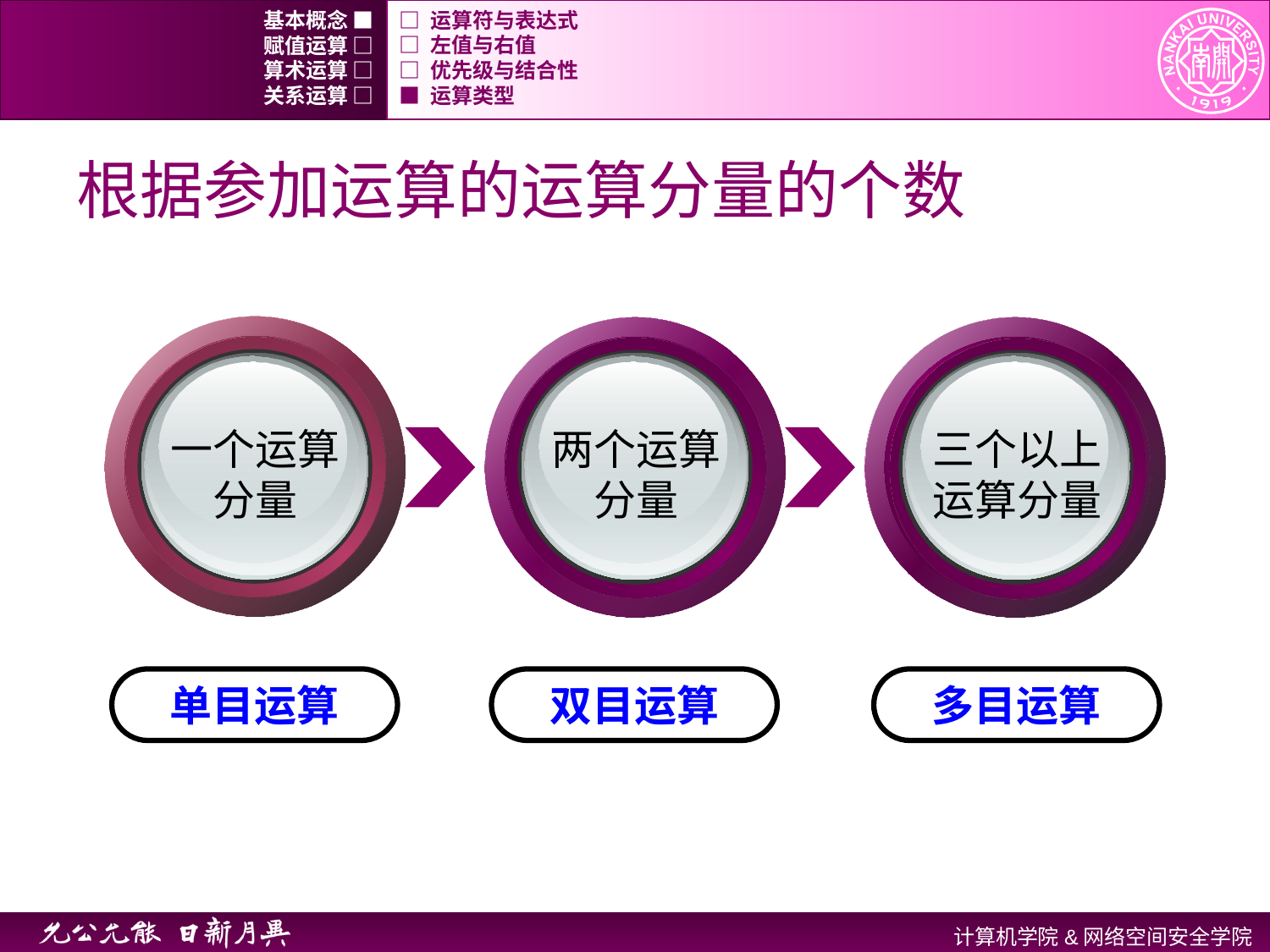

基本概念 ■
□ 运算符与表达式
赋值运算 □
□ 左值与右值
算术运算 □
□ 优先级与结合性
关系运算 □
■ 运算类型
# 根据参加运算的运算分量的个数

一个运算
分量
两个运算
分量
三个以上
运算分量

单目运算
双目运算
多目运算